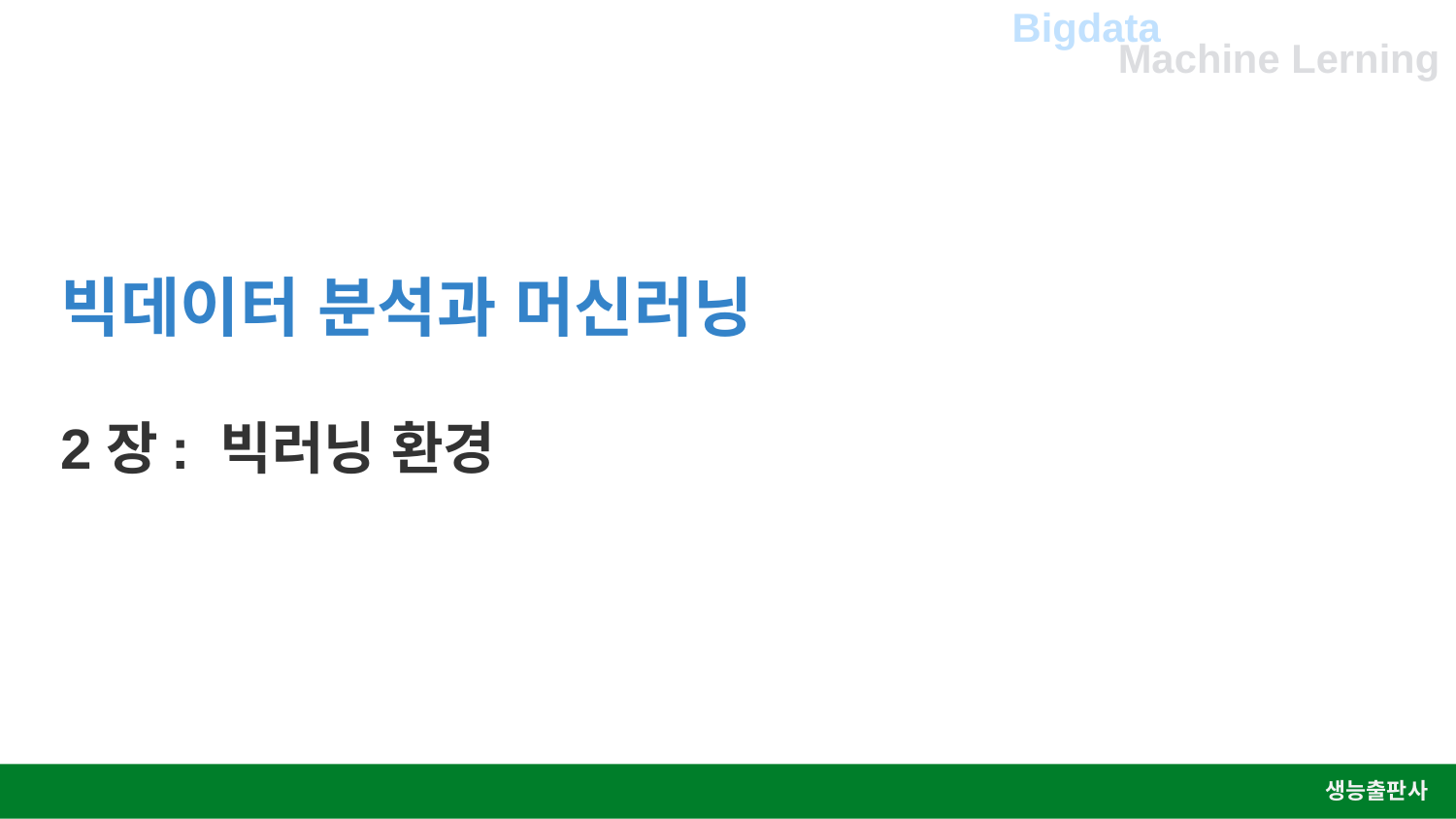

Bigdata
Machine Lerning
빅데이터 분석과 머신러닝
2장: 빅러닝 환경

생능출판사